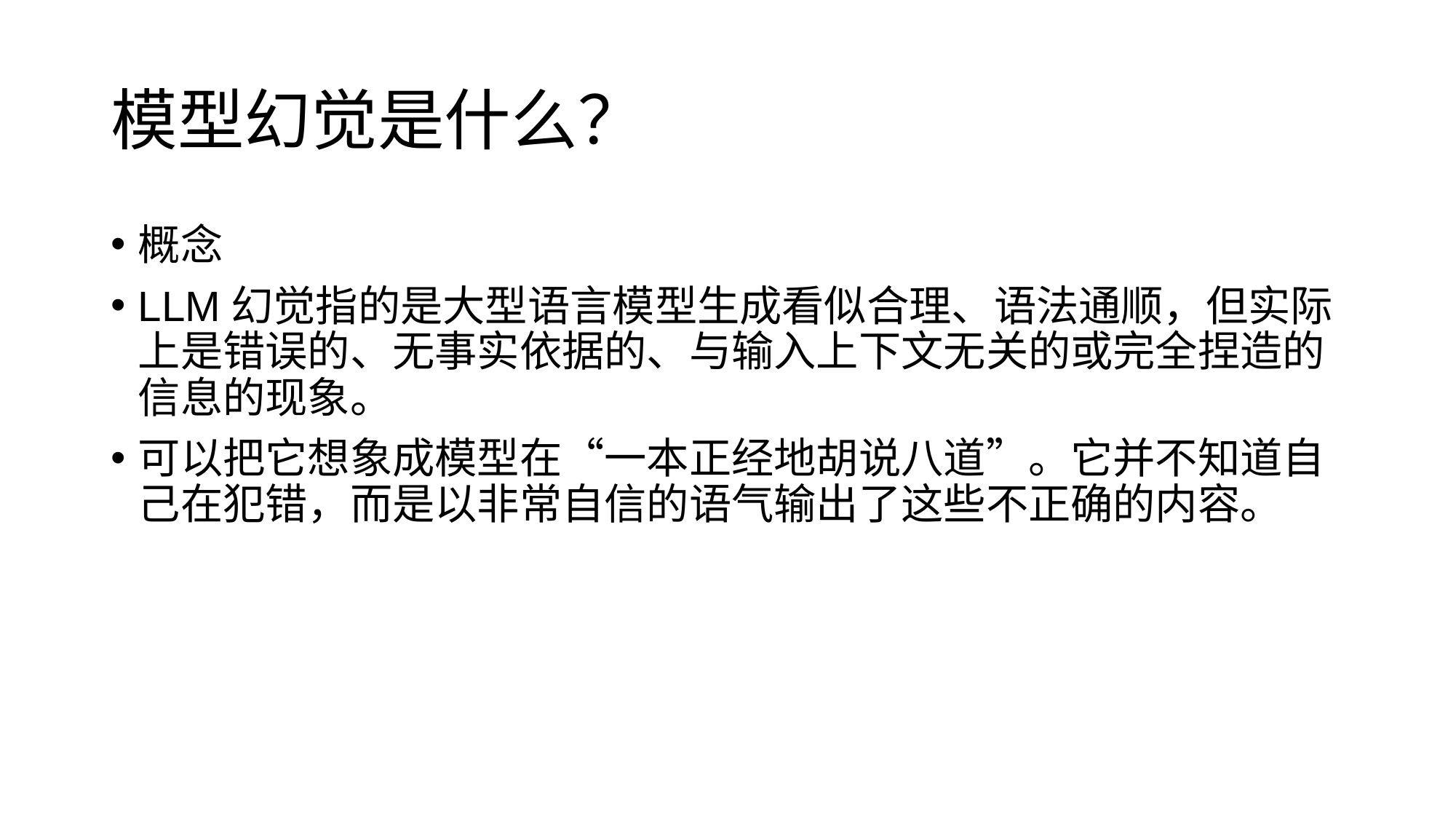

# 模型幻觉是什么？
概念
LLM幻觉指的是大型语言模型生成看似合理、语法通顺，但实际上是错误的、无事实依据的、与输入上下文无关的或完全捏造的信息的现象。
可以把它想象成模型在“一本正经地胡说八道”。它并不知道自己在犯错，而是以非常自信的语气输出了这些不正确的内容。